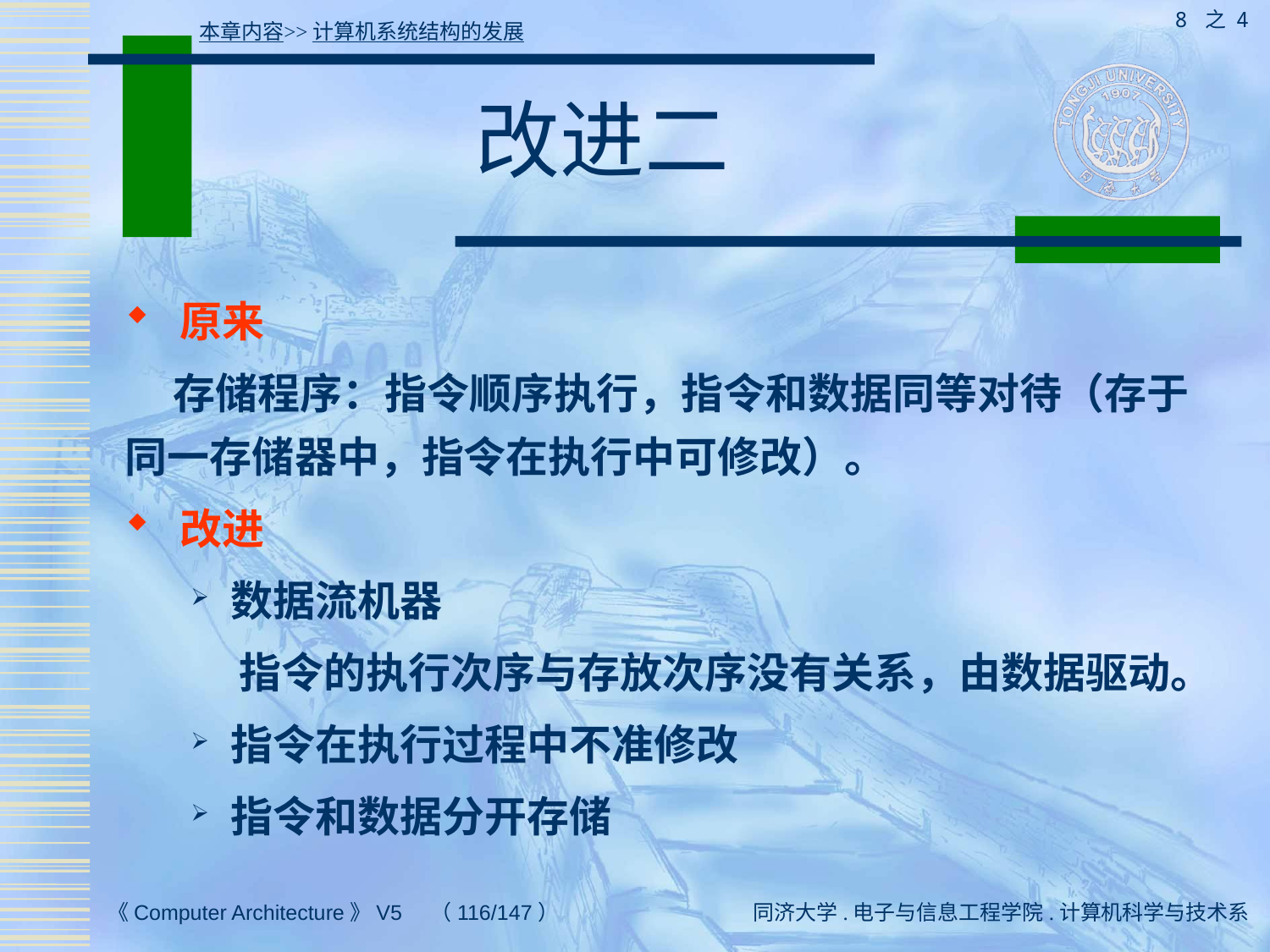

8 之 4
本章内容>>计算机系统结构的发展
# 改进二
  原来
    存储程序：指令顺序执行，指令和数据同等对待（存于同一存储器中，指令在执行中可修改）。
  改进
数据流机器
    指令的执行次序与存放次序没有关系，由数据驱动。
指令在执行过程中不准修改
指令和数据分开存储